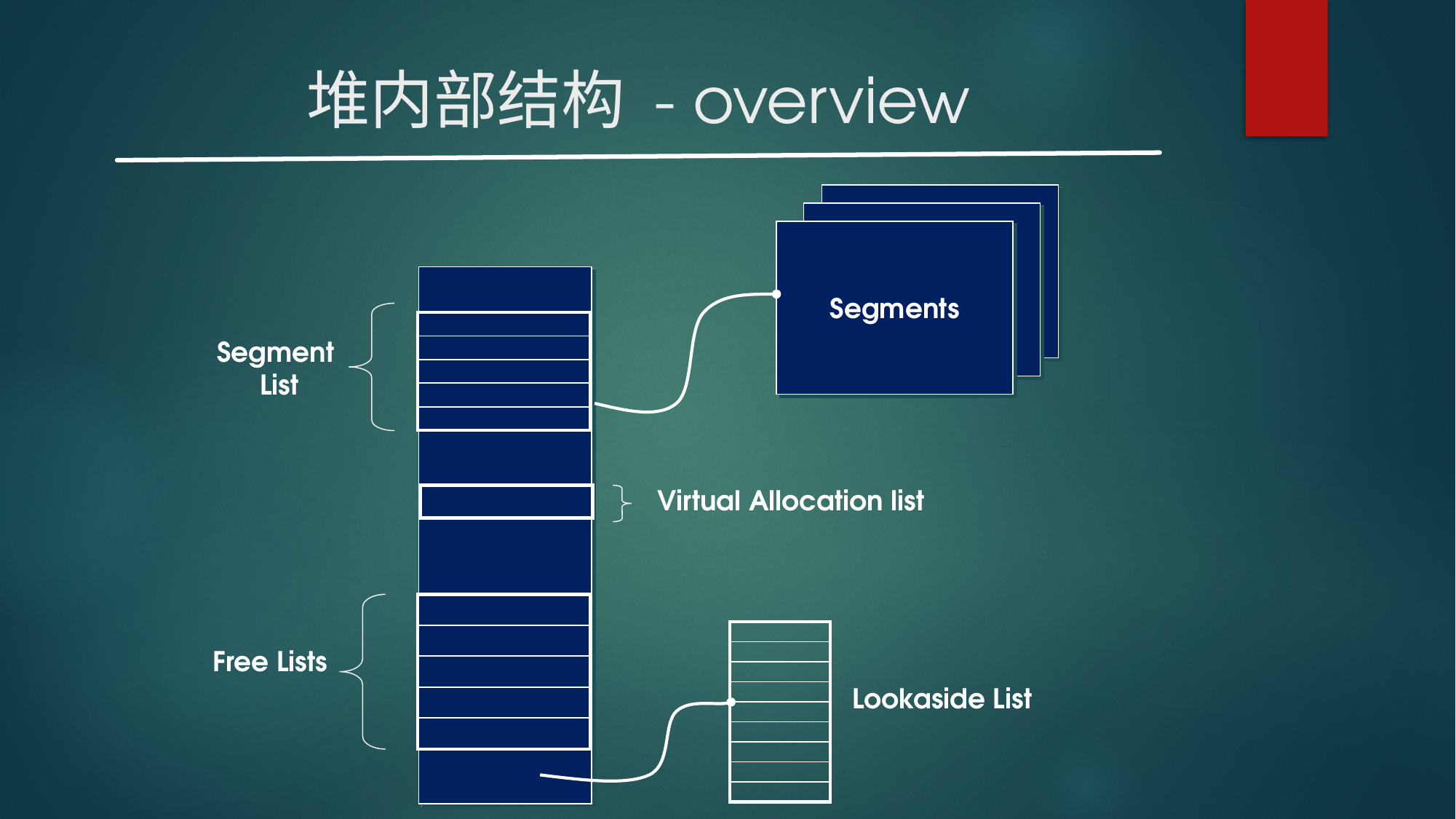

# 堆内部结构 - overview

Segments

|  |
| --- |
|  |
|  |
|  |
|  |
Segment
List
Virtual Allocation list
|  |
| --- |

|  |
| --- |
|  |
|  |
|  |
|  |
|  |
| --- |
|  |
|  |
|  |
|  |
|  |
|  |
|  |
|  |
Free Lists
Lookaside List